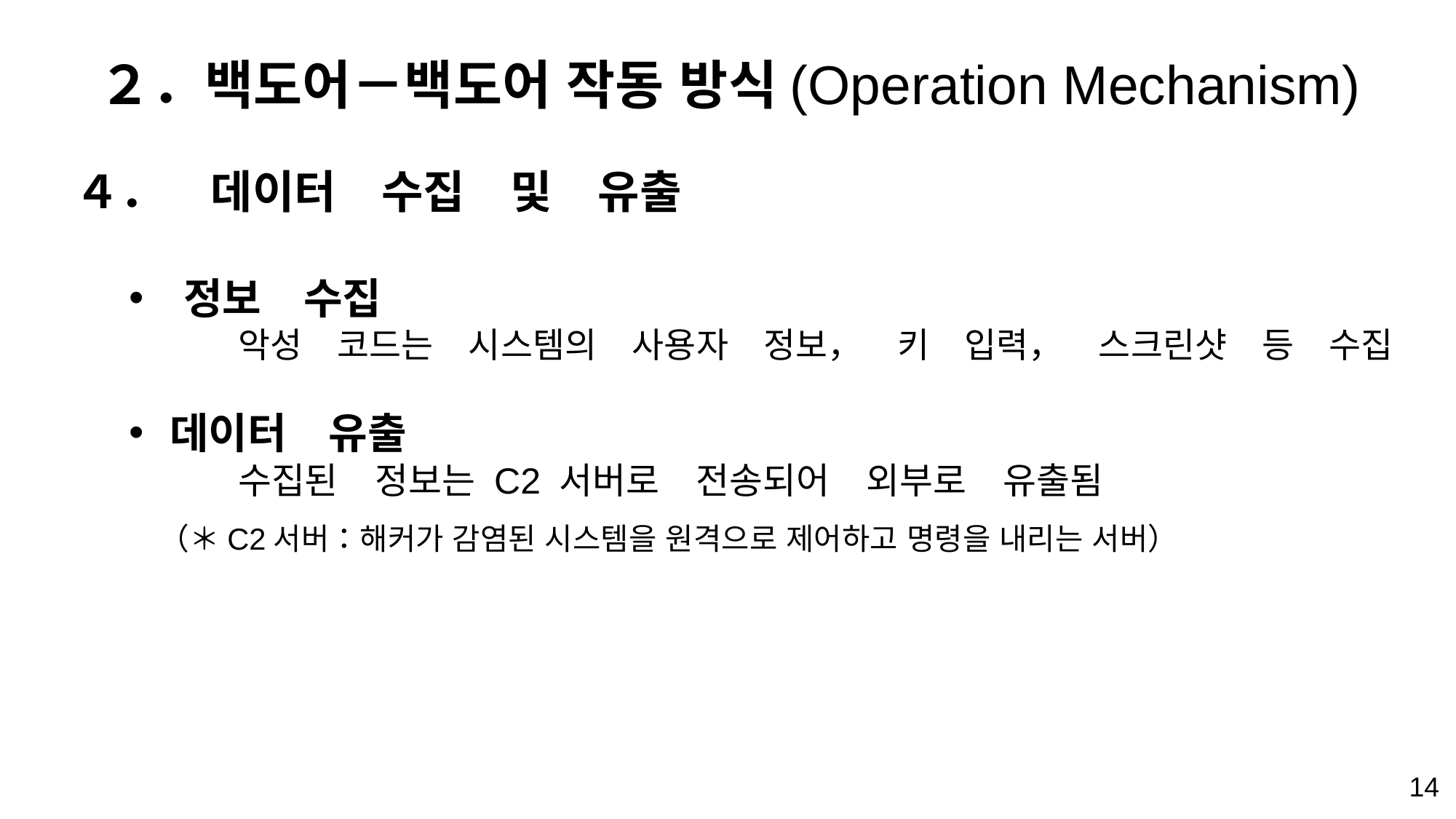

２．백도어－백도어　작동　방식(Operation Mechanism)
４．　데이터　수집　및　유출

정보　수집
	악성　코드는　시스템의　사용자　정보，　키　입력，　스크린샷　등　수집

데이터　유출
	수집된　정보는 C2 서버로　전송되어　외부로　유출됨

　（＊C2서버：해커가 감염된 시스템을 원격으로 제어하고 명령을 내리는 서버）

14